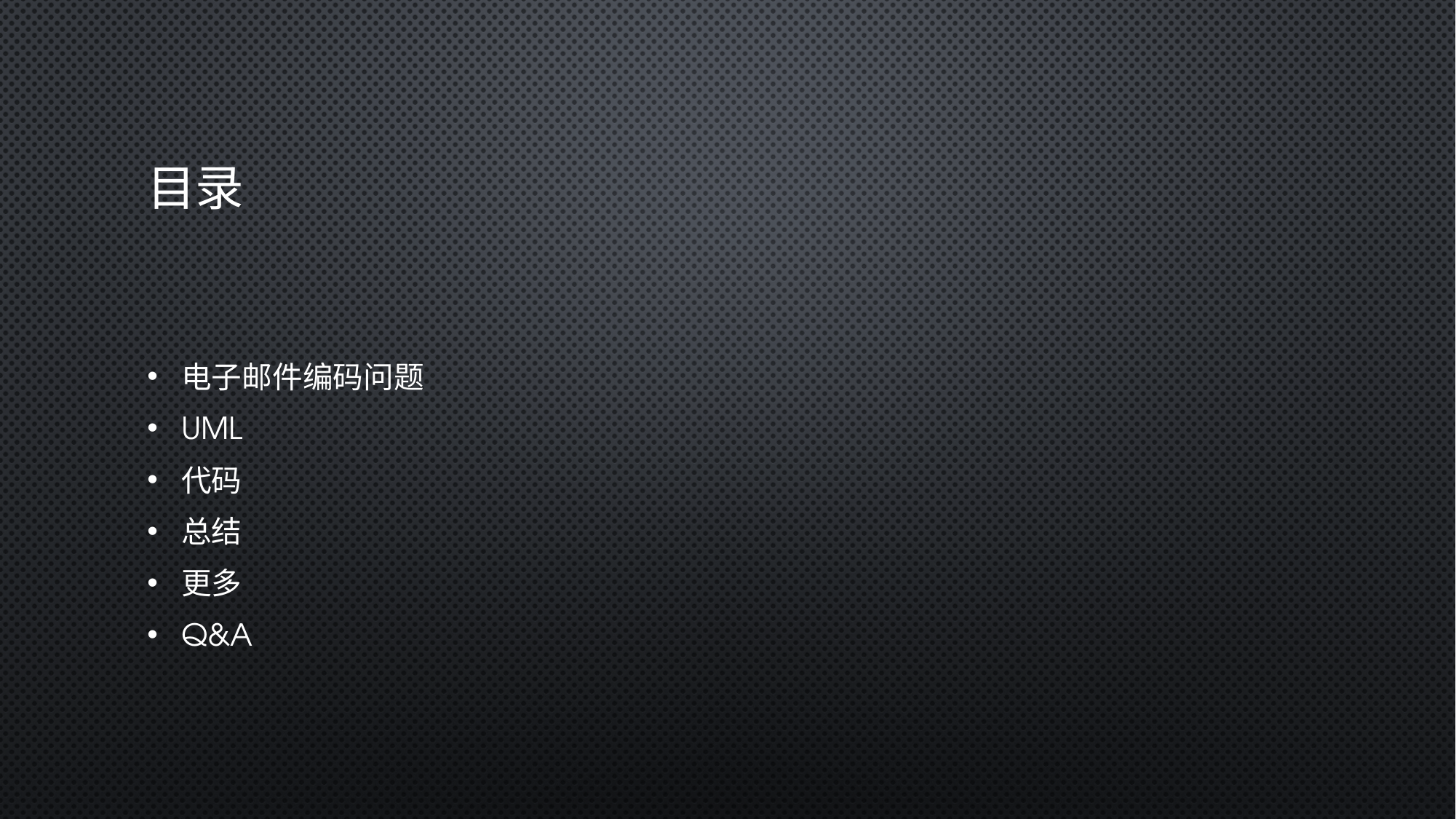

# 目录
电子邮件编码问题
UML
代码
总结
更多
Q&A